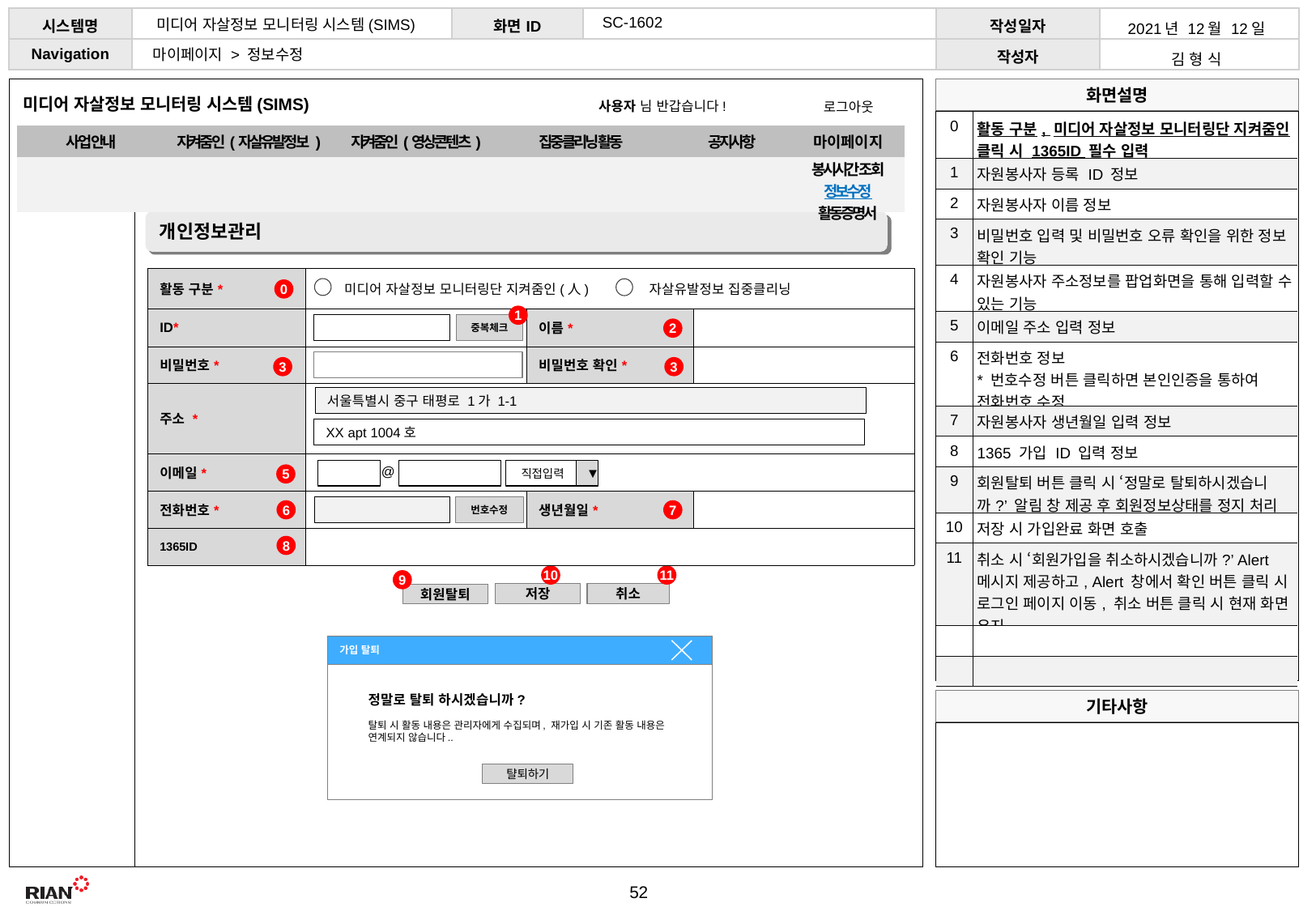

SC-1602
미디어 자살정보 모니터링 시스템(SIMS)
| 2021년 12월 12일 |
| --- |
| 김 형 식 |
마이페이지 > 정보수정
미디어 자살정보 모니터링 시스템(SIMS)
사용자 님 반갑습니다!
로그아웃
| 0 | 활동 구분, 미디어 자살정보 모니터링단 지켜줌인 클릭 시 1365ID 필수 입력 |
| --- | --- |
| 1 | 자원봉사자 등록 ID 정보 |
| 2 | 자원봉사자 이름 정보 |
| 3 | 비밀번호 입력 및 비밀번호 오류 확인을 위한 정보 확인 기능 |
| 4 | 자원봉사자 주소정보를 팝업화면을 통해 입력할 수 있는 기능 |
| 5 | 이메일 주소 입력 정보 |
| 6 | 전화번호 정보 \* 번호수정 버튼 클릭하면 본인인증을 통하여 전화번호 수정 |
| 7 | 자원봉사자 생년월일 입력 정보 |
| 8 | 1365 가입 ID 입력 정보 |
| 9 | 회원탈퇴 버튼 클릭 시 ‘정말로 탈퇴하시겠습니까?’ 알림 창 제공 후 회원정보상태를 정지 처리 |
| 10 | 저장 시 가입완료 화면 호출 |
| 11 | 취소 시 ‘회원가입을 취소하시겠습니까?’ Alert 메시지 제공하고, Alert 창에서 확인 버튼 클릭 시 로그인 페이지 이동, 취소 버튼 클릭 시 현재 화면 유지 |
|  |  |
|  |  |
| 사업 안내 | 지켜줌인(자살유발정보 ) | 지켜줌인(영상콘텐츠) | 집중클리닝 활동 | 공지사항 | 마이페이지 |
| --- | --- | --- | --- | --- | --- |
|  |  |  |  |  | 봉시시간 조회 정보수정 활동증명서 |
개인정보관리
| 활동 구분\* |  |  |  |
| --- | --- | --- | --- |
| ID\* |  | 이름\* |  |
| 비밀번호\* |  | 비밀번호 확인\* |  |
| 주소 \* |  |  |  |
| 이메일\* |  | 휴대전화번호\* |  |
| 전화번호\* |  | 생년월일\* |  |
| 1365ID |  | 1365ID\* |  |
미디어 자살정보 모니터링단 지켜줌인(人)

자살유발정보 집중클리닝

0
1
중복체크

2

3
3
서울특별시 중구 태평로 1가 1-1
XX apt 1004호
@

직접입력
▼
5
번호수정

6
7
8
10
11
9
저장
취소
회원탈퇴

가입 탈퇴

정말로 탈퇴 하시겠습니까?

탈퇴 시 활동 내용은 관리자에게 수집되며, 재가입 시 기존 활동 내용은 연계되지 않습니다..
턀퇴하기